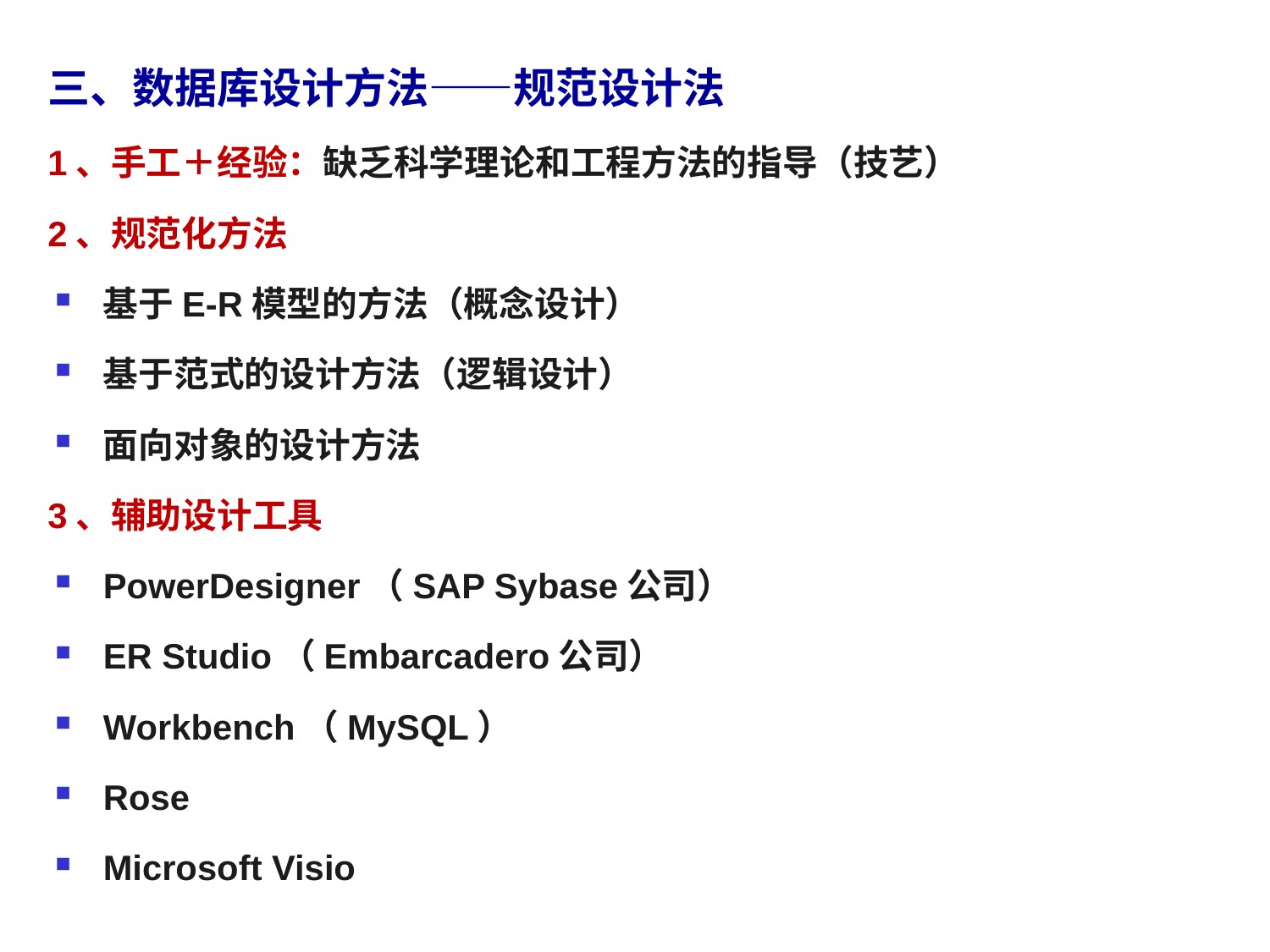

三、数据库设计方法——规范设计法
1、手工＋经验：缺乏科学理论和工程方法的指导（技艺）
2、规范化方法
基于E-R模型的方法（概念设计）
基于范式的设计方法（逻辑设计）
面向对象的设计方法
3、辅助设计工具
PowerDesigner（SAP Sybase公司）
ER Studio（Embarcadero公司）
Workbench（MySQL）
Rose
Microsoft Visio